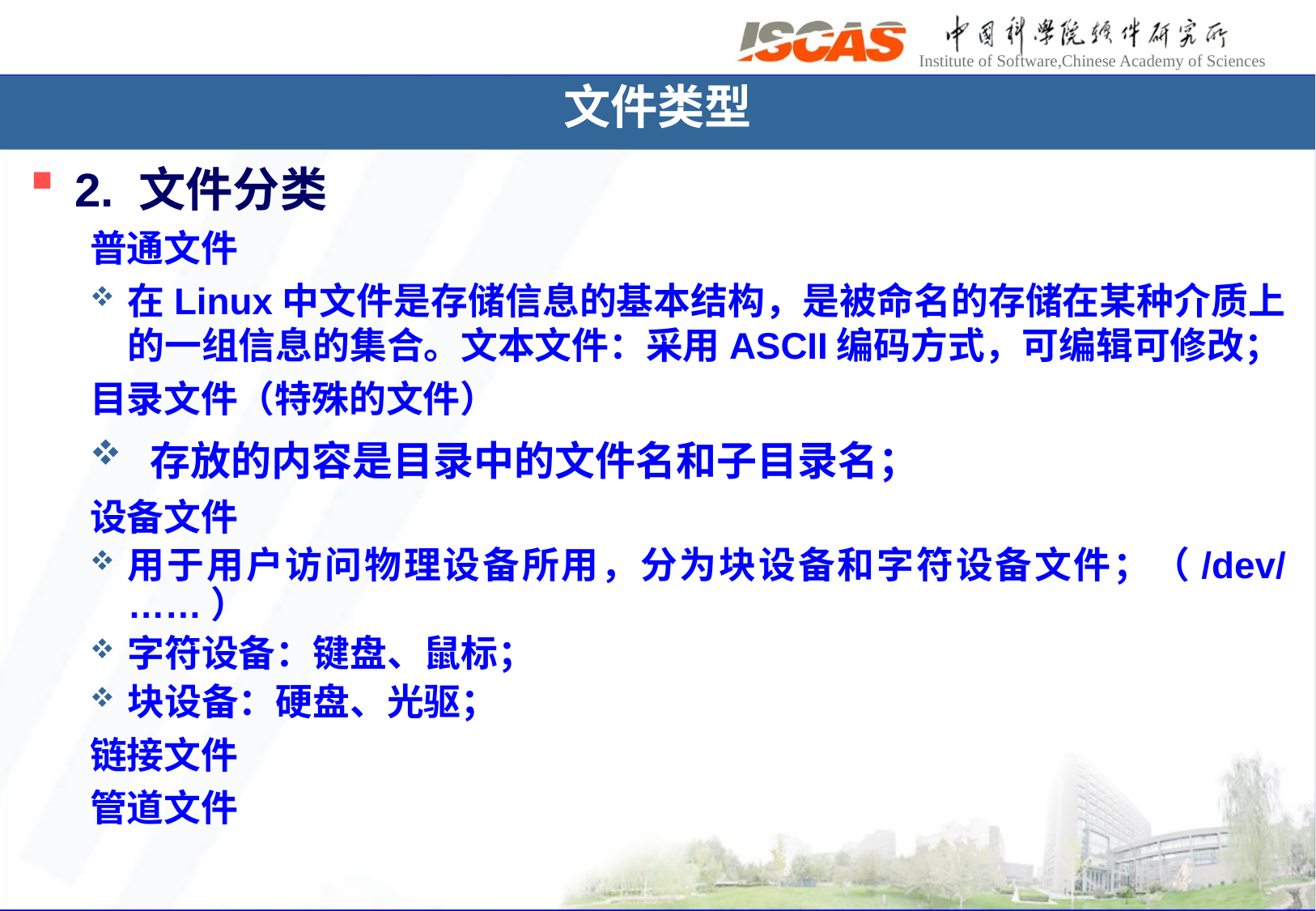

# 文件类型
2. 文件分类
普通文件
在Linux中文件是存储信息的基本结构，是被命名的存储在某种介质上的一组信息的集合。文本文件：采用ASCII编码方式，可编辑可修改；
目录文件（特殊的文件）
 存放的内容是目录中的文件名和子目录名；
设备文件
用于用户访问物理设备所用，分为块设备和字符设备文件；（/dev/……）
字符设备：键盘、鼠标；
块设备：硬盘、光驱；
链接文件
管道文件